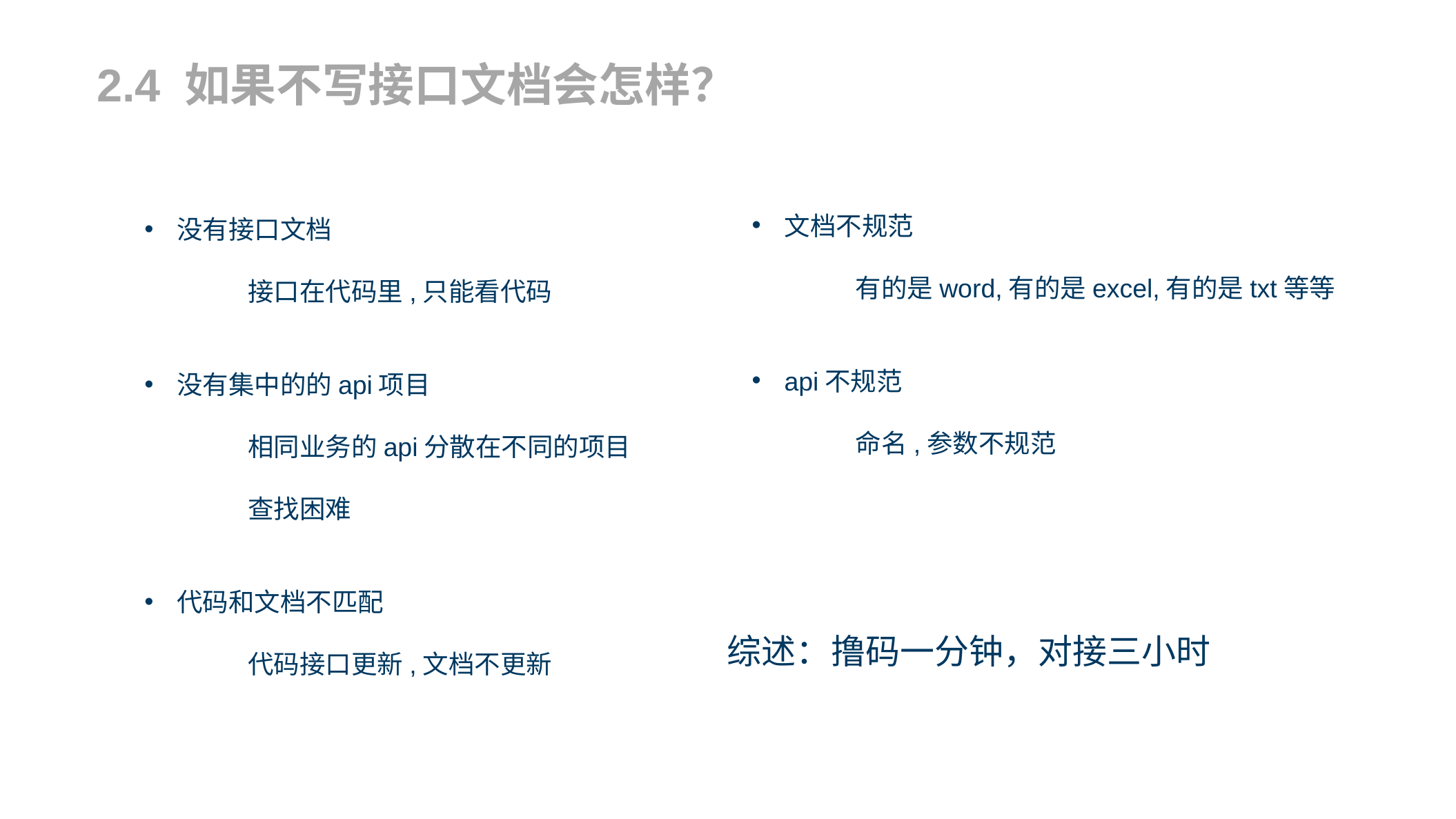

2.4 如果不写接口文档会怎样？

没有接口文档

	接口在代码里,只能看代码

没有集中的的api项目

	相同业务的api分散在不同的项目

	查找困难

代码和文档不匹配

	代码接口更新,文档不更新
文档不规范

	有的是word,有的是excel,有的是txt等等

api不规范

	命名,参数不规范
综述：撸码一分钟，对接三小时